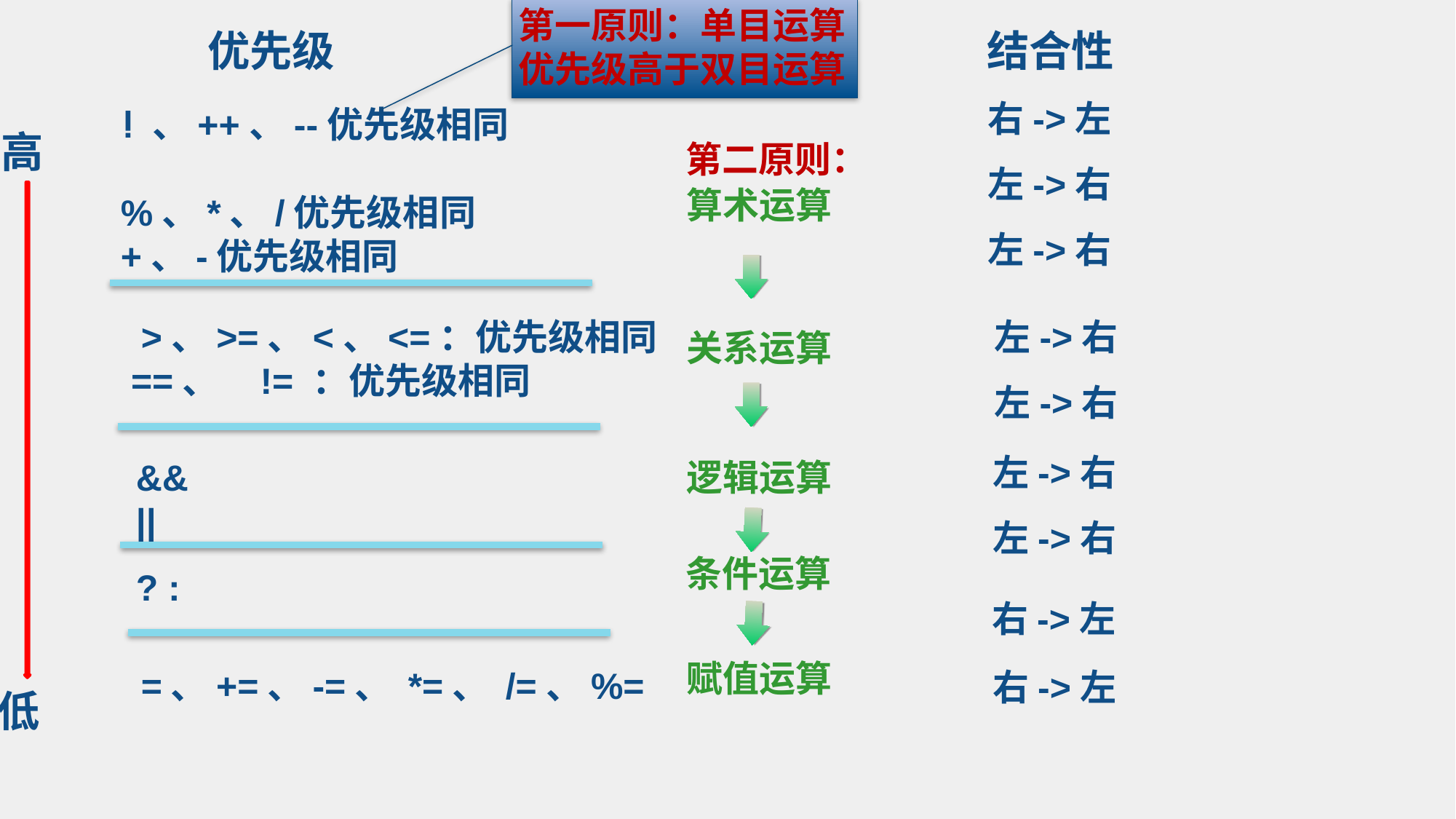

第一原则：单目运算优先级高于双目运算

优先级
结合性
右->左
左->右
左->右
! 、++、--优先级相同
高
第二原则：
算术运算

%、*、/优先级相同
+、-优先级相同

左->右
左->右
 >、>=、<、<=：优先级相同
==、    != ：优先级相同
关系运算

左->右
左->右
&&
||
逻辑运算

条件运算
? :
右->左

=、+=、-=、 *=、 /=、%=
右->左
赋值运算
低